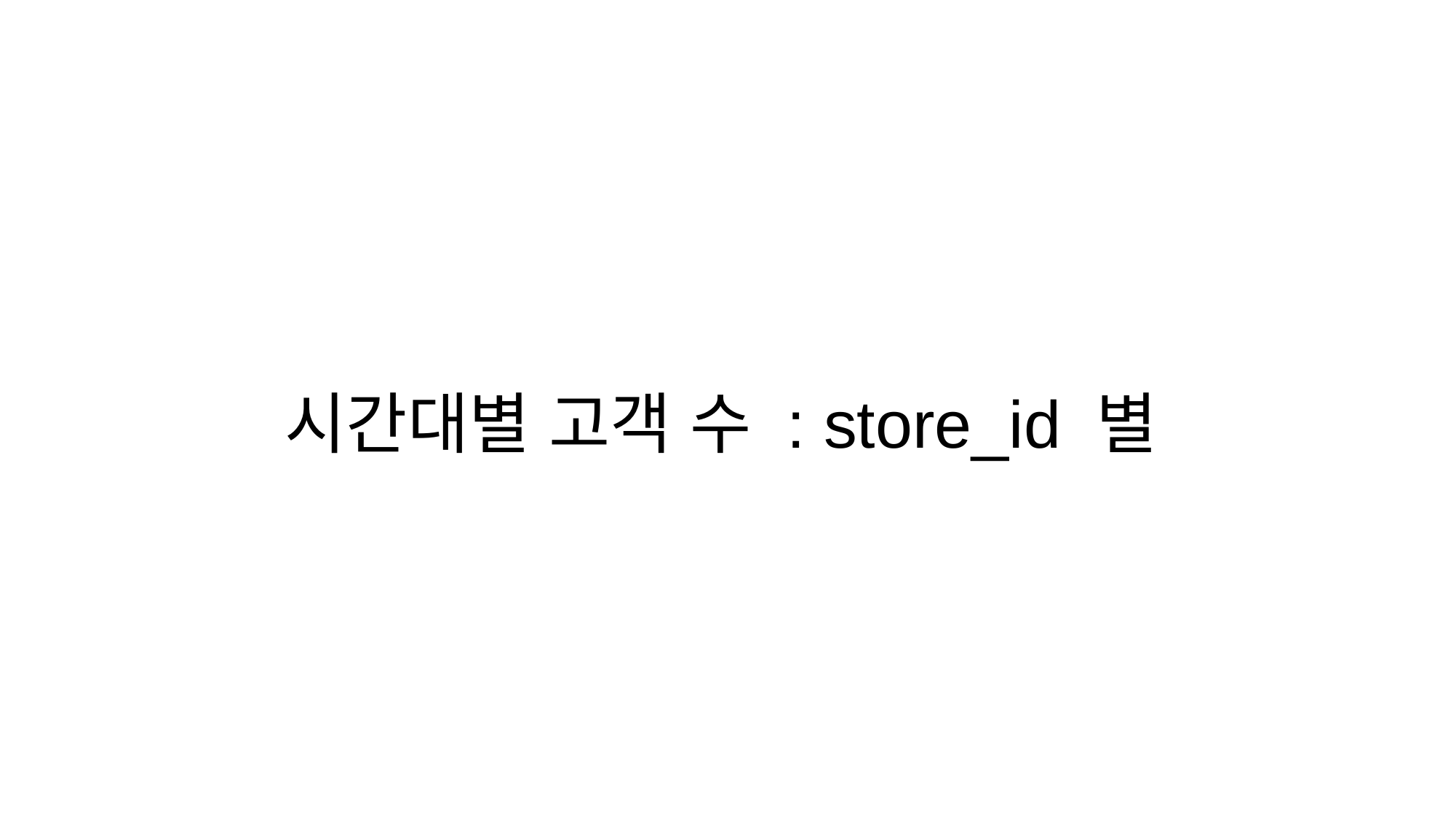

# 시간대별 고객 수 : store_id 별